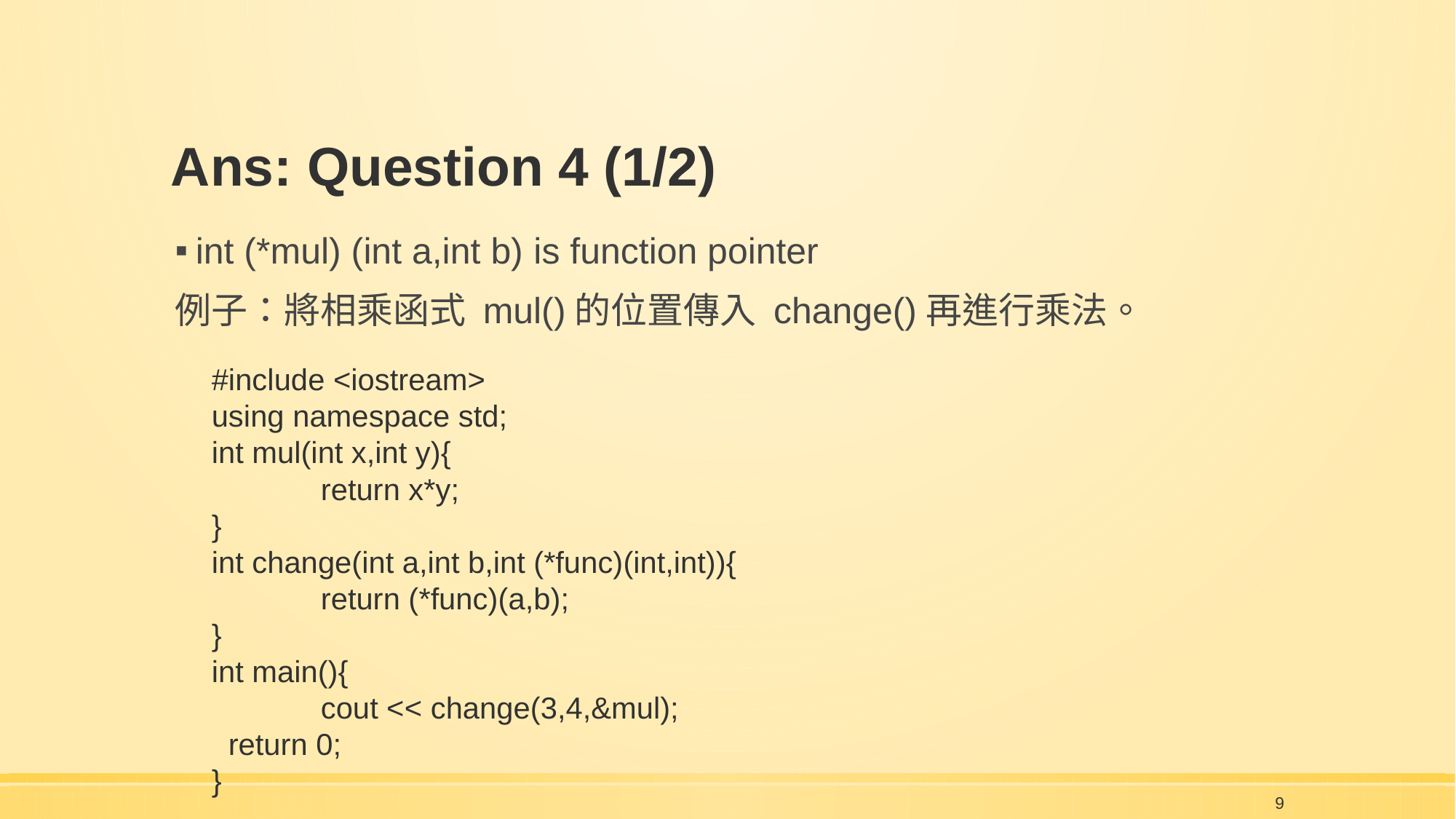

# Ans: Question 4 (1/2)
int (*mul) (int a,int b) is function pointer
例子：將相乘函式 mul()的位置傳入 change()再進行乘法。

#include <iostream>
using namespace std;
int mul(int x,int y){
	return x*y;
}
int change(int a,int b,int (*func)(int,int)){
	return (*func)(a,b);
}
int main(){
	cout << change(3,4,&mul);
  return 0;
}
9